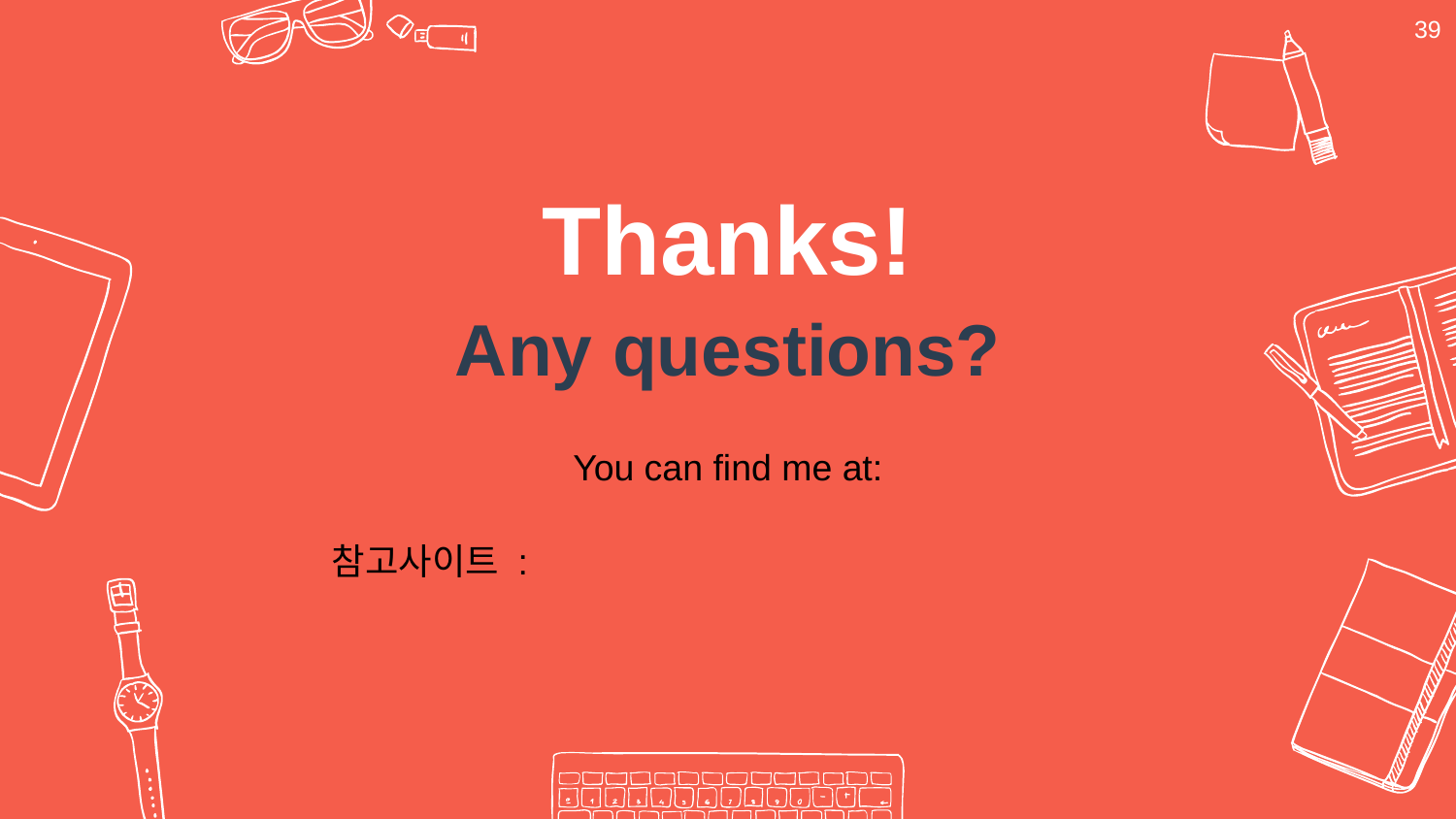

39
Thanks!
Any questions?
You can find me at:
https://github.com/Kimuksung/kakao_Recommend
참고사이트 : https://github.com/Kimuksung/kakao_Recommend/issues/4